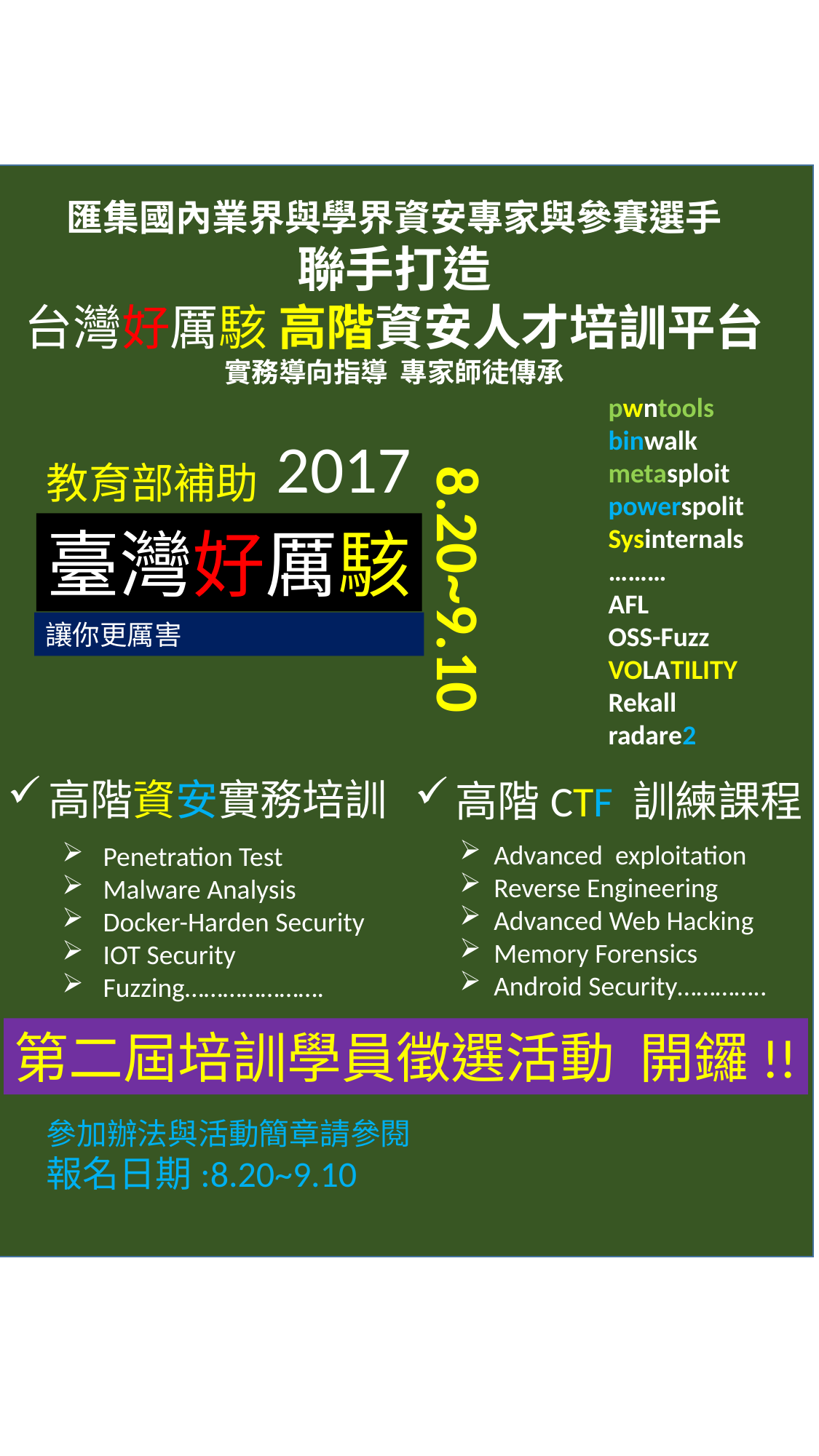

匯集國內業界與學界資安專家與參賽選手
聯手打造
台灣好厲駭 高階資安人才培訓平台
實務導向指導  專家師徒傳承
pwntools
binwalk
metasploit
powerspolit
Sysinternals
………
AFL
OSS-Fuzz
VOLATILITY
Rekall
radare2
2017
教育部補助
臺灣好厲駭
8.20~9.10
讓你更厲害
高階資安實務培訓
高階CTF 訓練課程
Advanced  exploitation
Reverse Engineering
Advanced Web Hacking
Memory Forensics
Android Security…………..
Penetration Test
Malware Analysis
Docker-Harden Security
IOT Security
Fuzzing………………….
第二屆培訓學員徵選活動  開鑼!!
參加辦法與活動簡章請參閱
報名日期:8.20~9.10